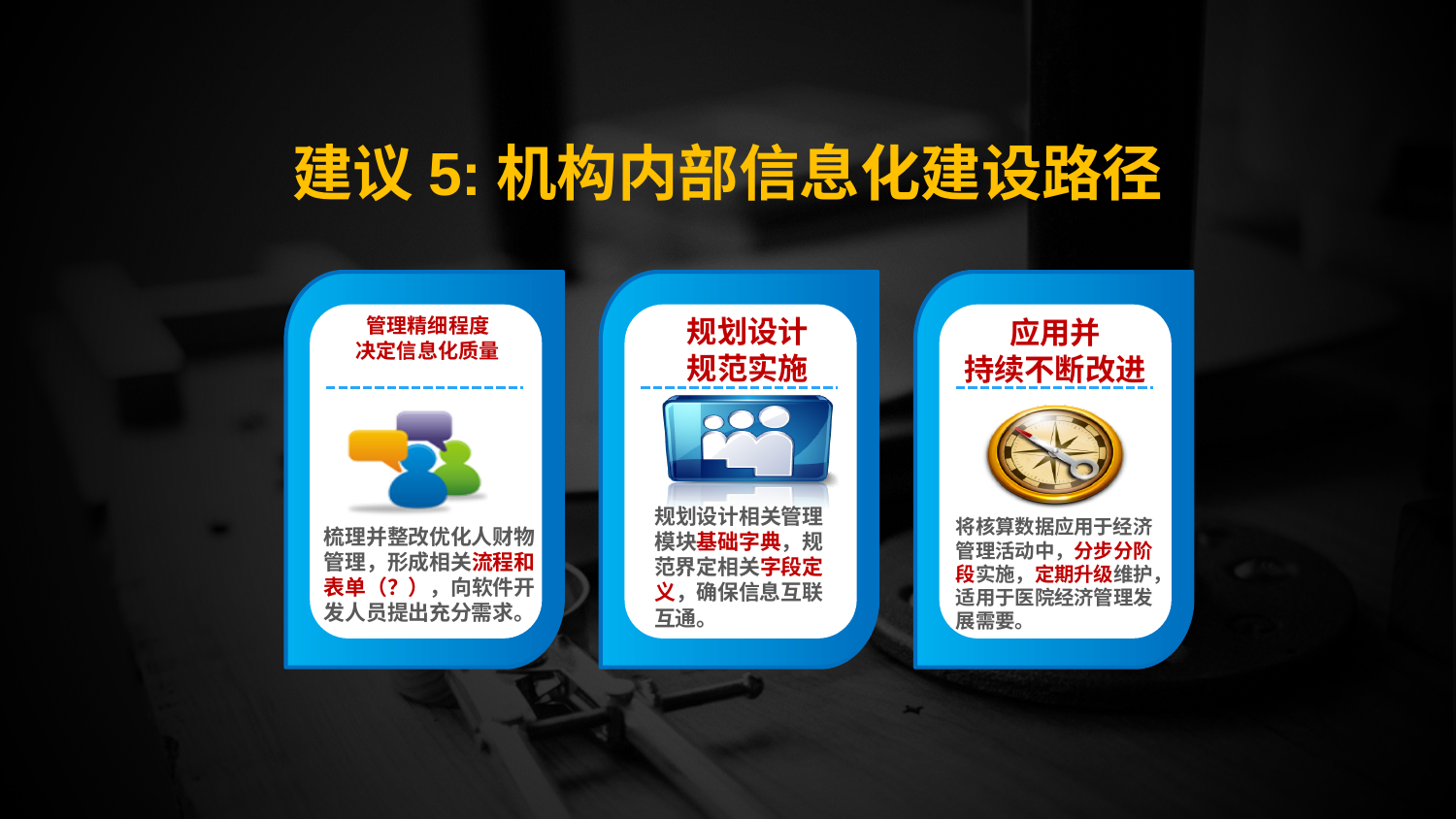

建议5:机构内部信息化建设路径

规划设计
规范实施
管理精细程度
决定信息化质量
应用并
持续不断改进

规划设计相关管理模块基础字典，规范界定相关字段定义，确保信息互联互通。
将核算数据应用于经济管理活动中，分步分阶段实施，定期升级维护，适用于医院经济管理发展需要。
梳理并整改优化人财物管理，形成相关流程和表单（？），向软件开发人员提出充分需求。